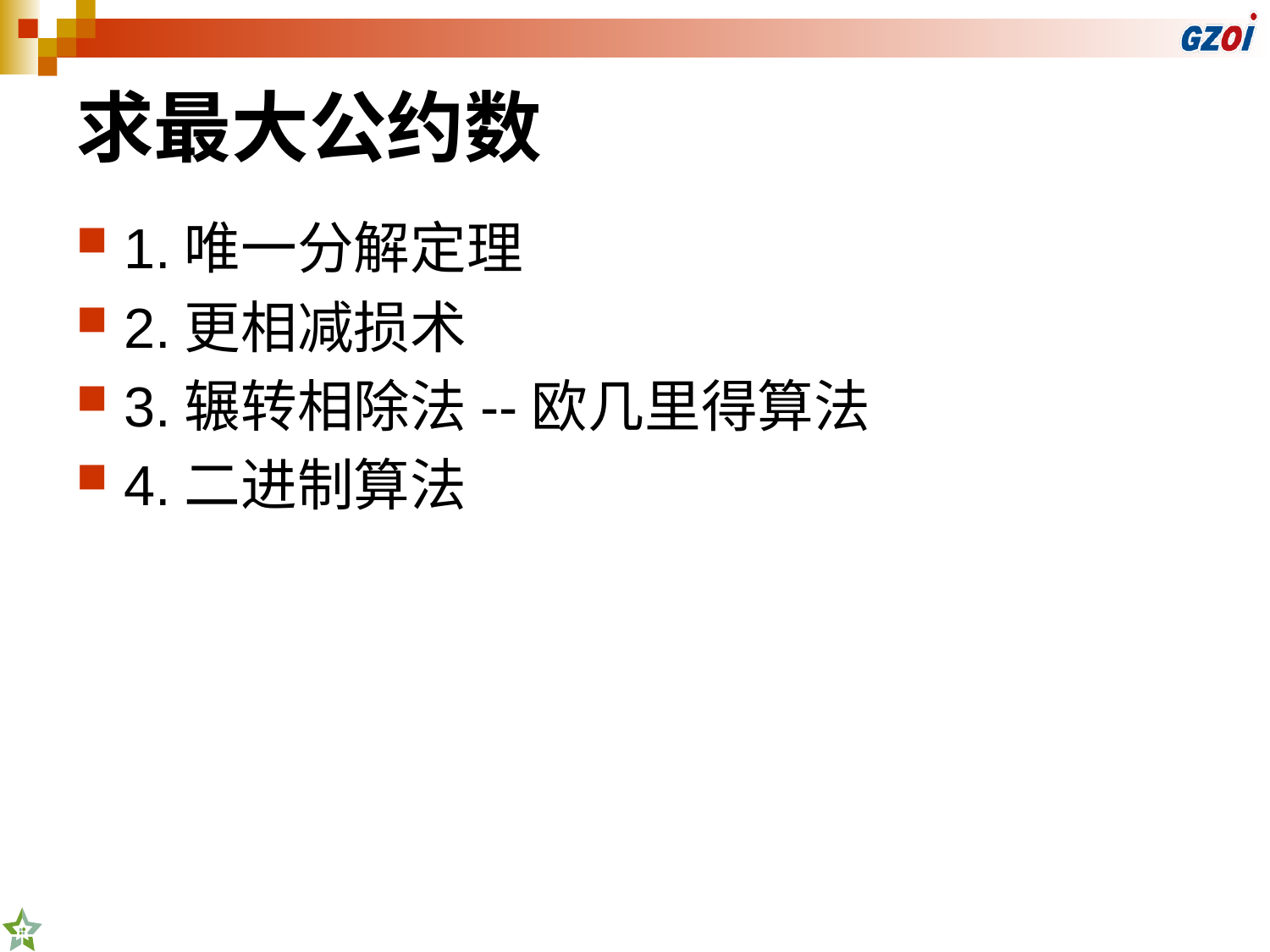

# 求最大公约数
1.唯一分解定理
2.更相减损术
3.辗转相除法--欧几里得算法
4.二进制算法